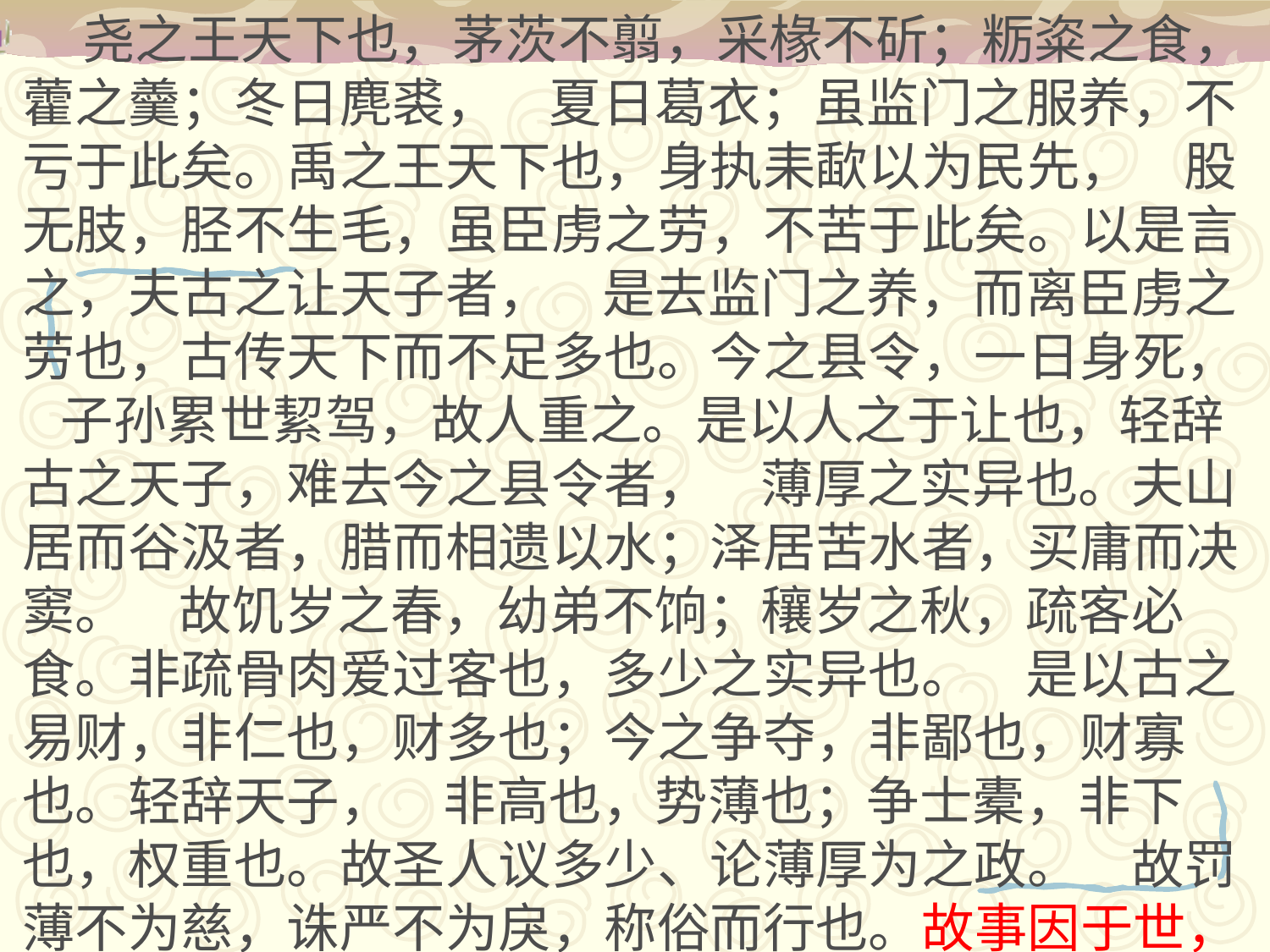

尧之王天下也，茅茨不翦，采椽不斫；粝粢之食，藿之羹；冬日麂裘，夏日葛衣；虽监门之服养，不亏于此矣。禹之王天下也，身执耒歃以为民先，股无肢，胫不生毛，虽臣虏之劳，不苦于此矣。以是言之，夫古之让天子者，是去监门之养，而离臣虏之劳也，古传天下而不足多也。今之县令，一日身死，子孙累世絜驾，故人重之。是以人之于让也，轻辞古之天子，难去今之县令者，薄厚之实异也。夫山居而谷汲者，腊而相遗以水；泽居苦水者，买庸而决窦。故饥岁之春，幼弟不饷；穰岁之秋，疏客必食。非疏骨肉爱过客也，多少之实异也。是以古之易财，非仁也，财多也；今之争夺，非鄙也，财寡也。轻辞天子，非高也，势薄也；争士橐，非下也，权重也。故圣人议多少、论薄厚为之政。故罚薄不为慈，诛严不为戾，称俗而行也。故事因于世，而备适于事。